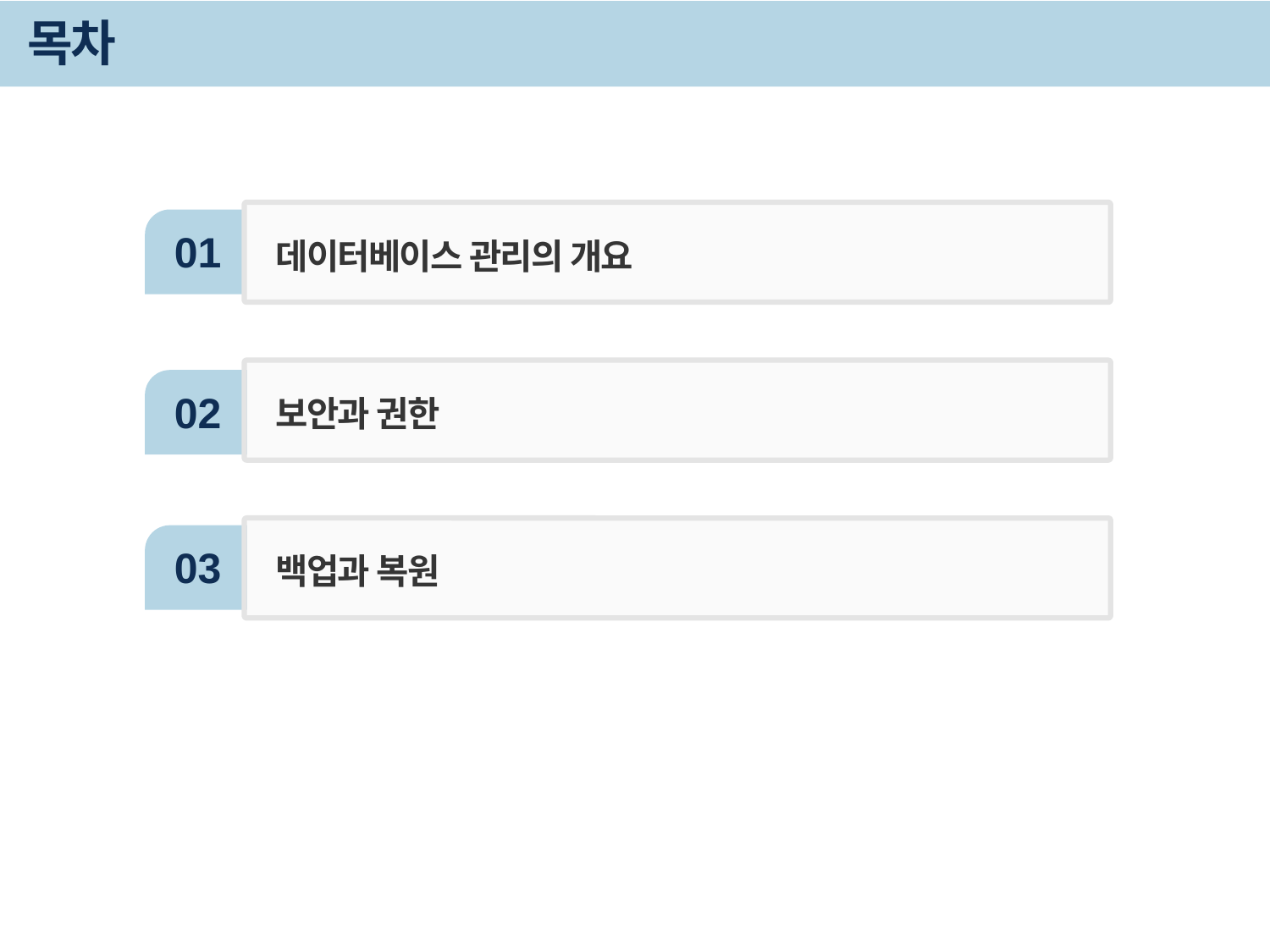

# 목차

01
데이터베이스 관리의 개요

02
보안과 권한

03
백업과 복원